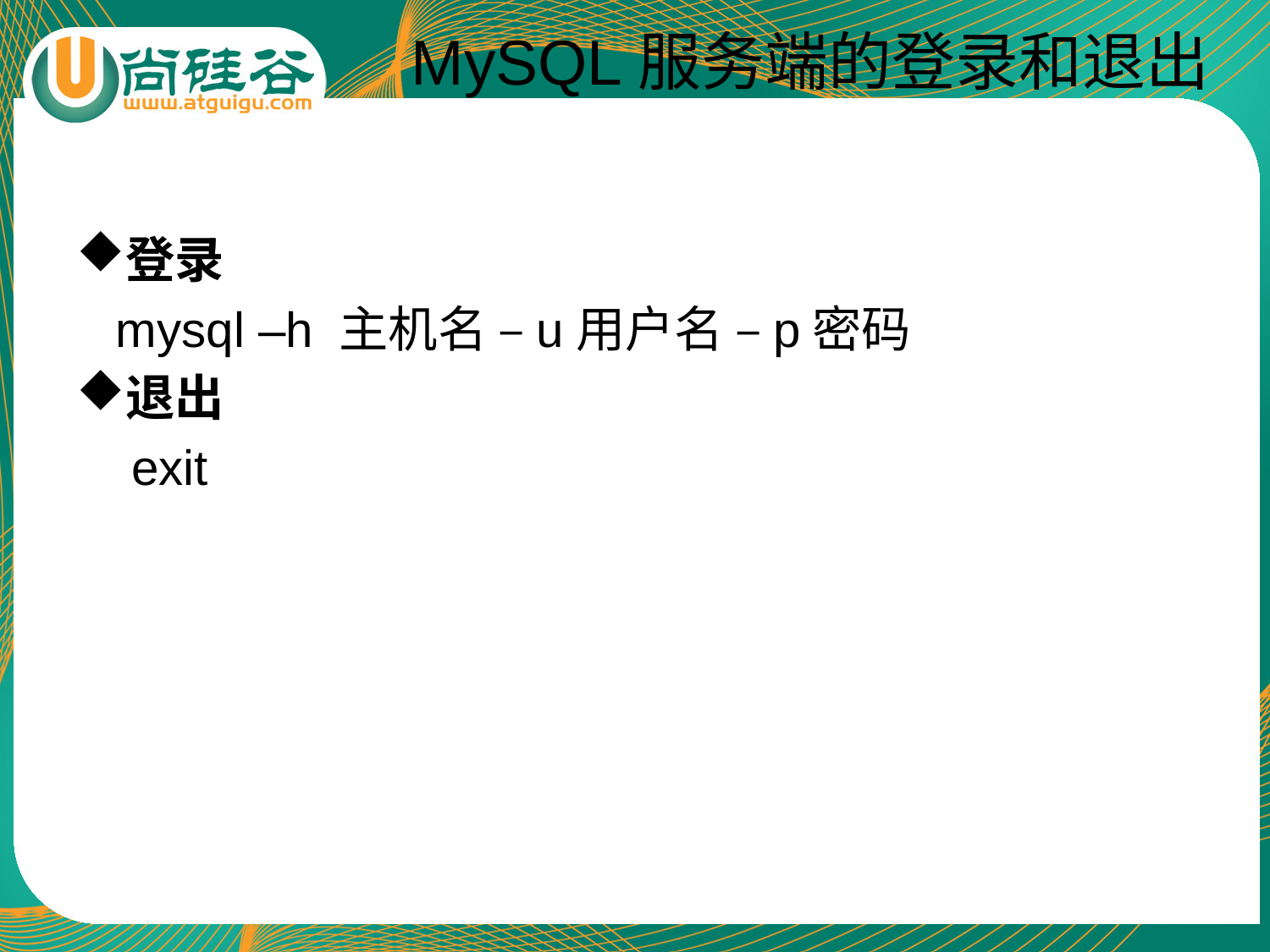

# MySQL服务端的登录和退出
登录
	mysql –h 主机名 –u用户名 –p密码
退出
    exit